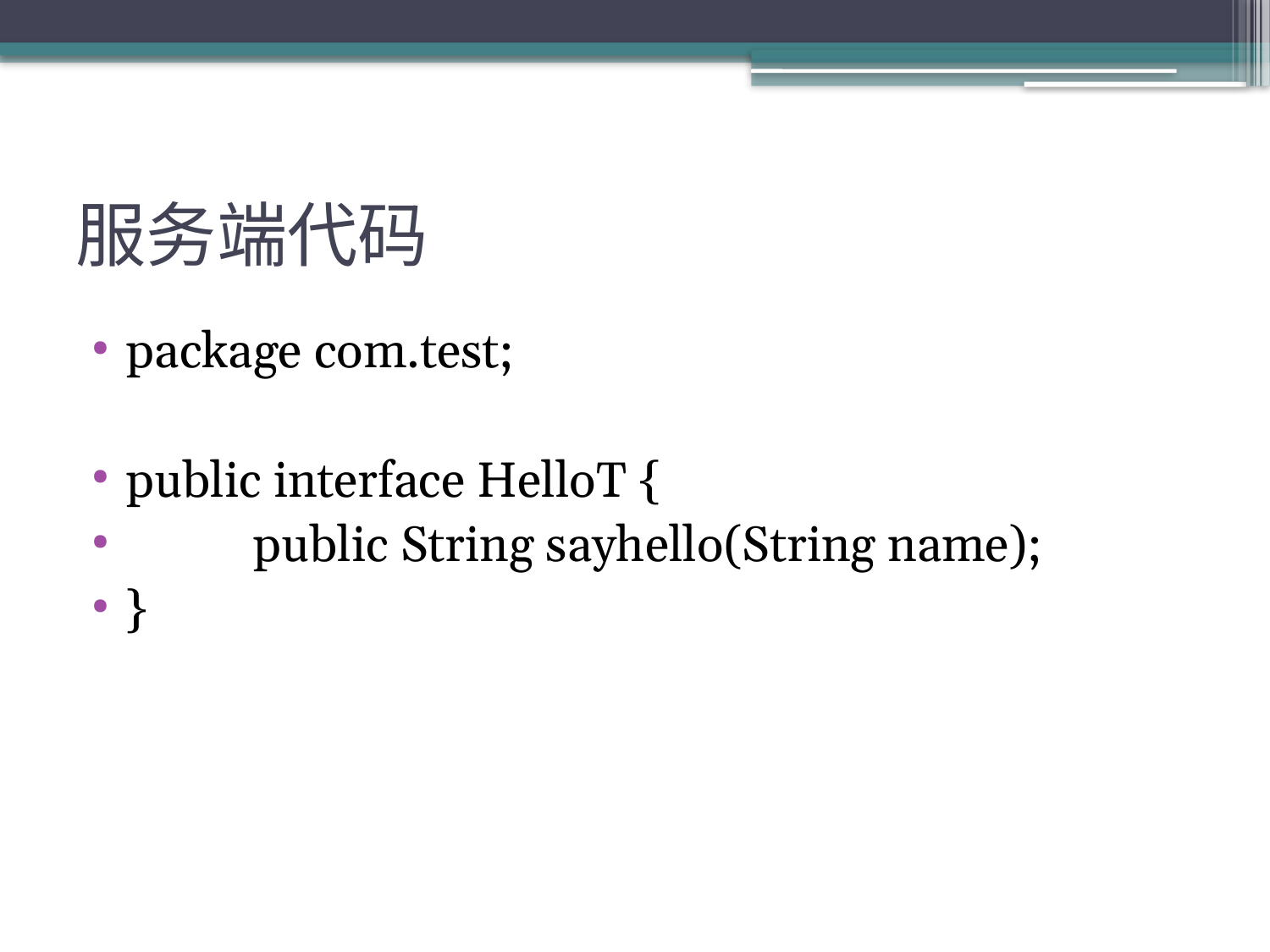

# 服务端代码
package com.test;

public interface HelloT {
	public String sayhello(String name);
}